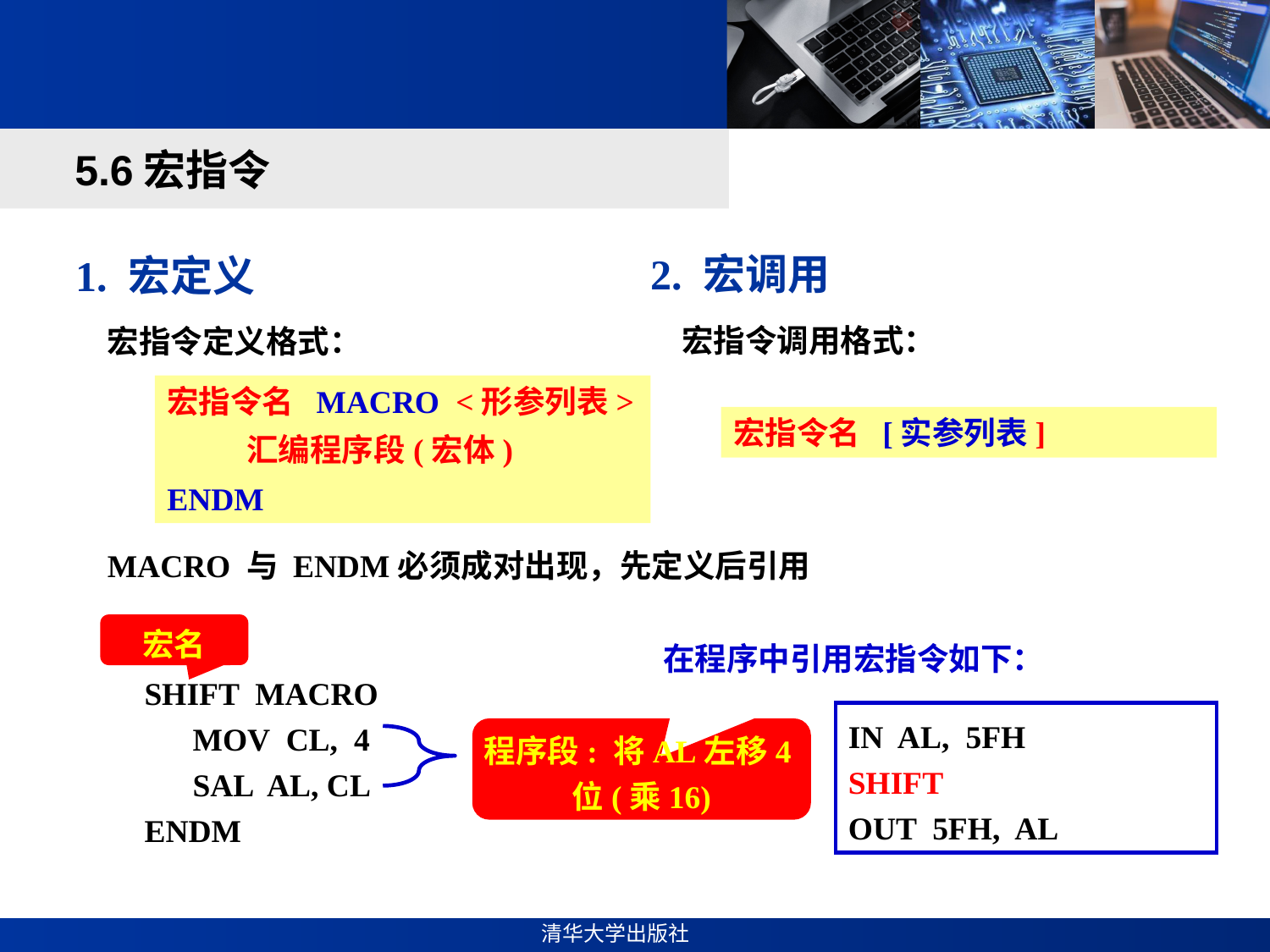

#
5.6宏指令

2. 宏调用
1. 宏定义
宏指令调用格式：
宏指令定义格式：
宏指令名  MACRO  <形参列表>
          汇编程序段(宏体)
ENDM
宏指令名  [实参列表]
MACRO 与 ENDM必须成对出现，先定义后引用
宏名
在程序中引用宏指令如下：
SHIFT  MACRO
      MOV  CL,  4
      SAL  AL, CL
ENDM
IN  AL,  5FH
SHIFT
OUT  5FH,  AL
程序段: 将AL左移4位(乘16)

53